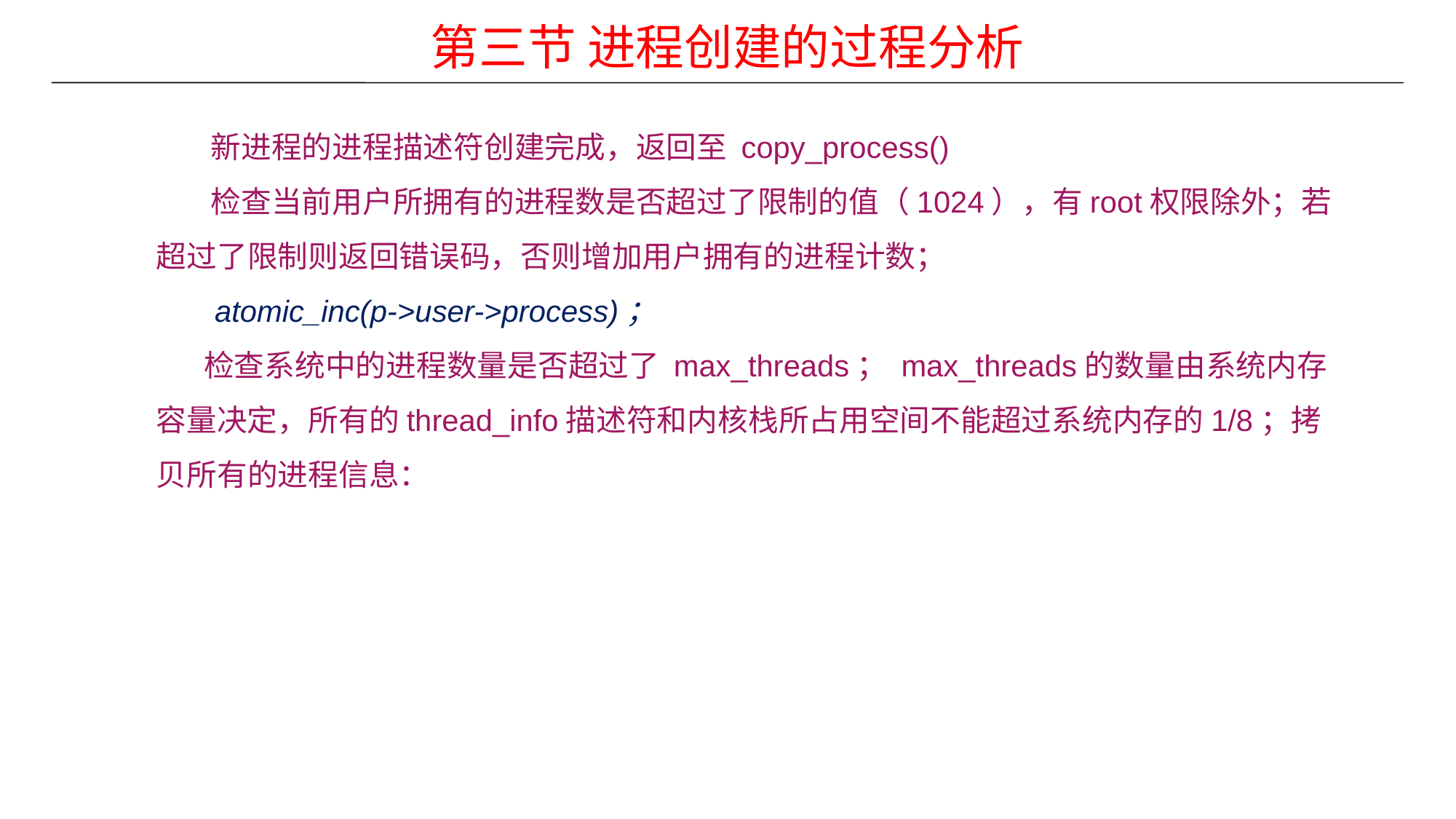

第三节 进程创建的过程分析

       新进程的进程描述符创建完成，返回至 copy_process()
       检查当前用户所拥有的进程数是否超过了限制的值（1024），有root权限除外；若超过了限制则返回错误码，否则增加用户拥有的进程计数；
       atomic_inc(p->user->process)；
      检查系统中的进程数量是否超过了 max_threads； max_threads的数量由系统内存容量决定，所有的thread_info描述符和内核栈所占用空间不能超过系统内存的1/8；拷贝所有的进程信息：